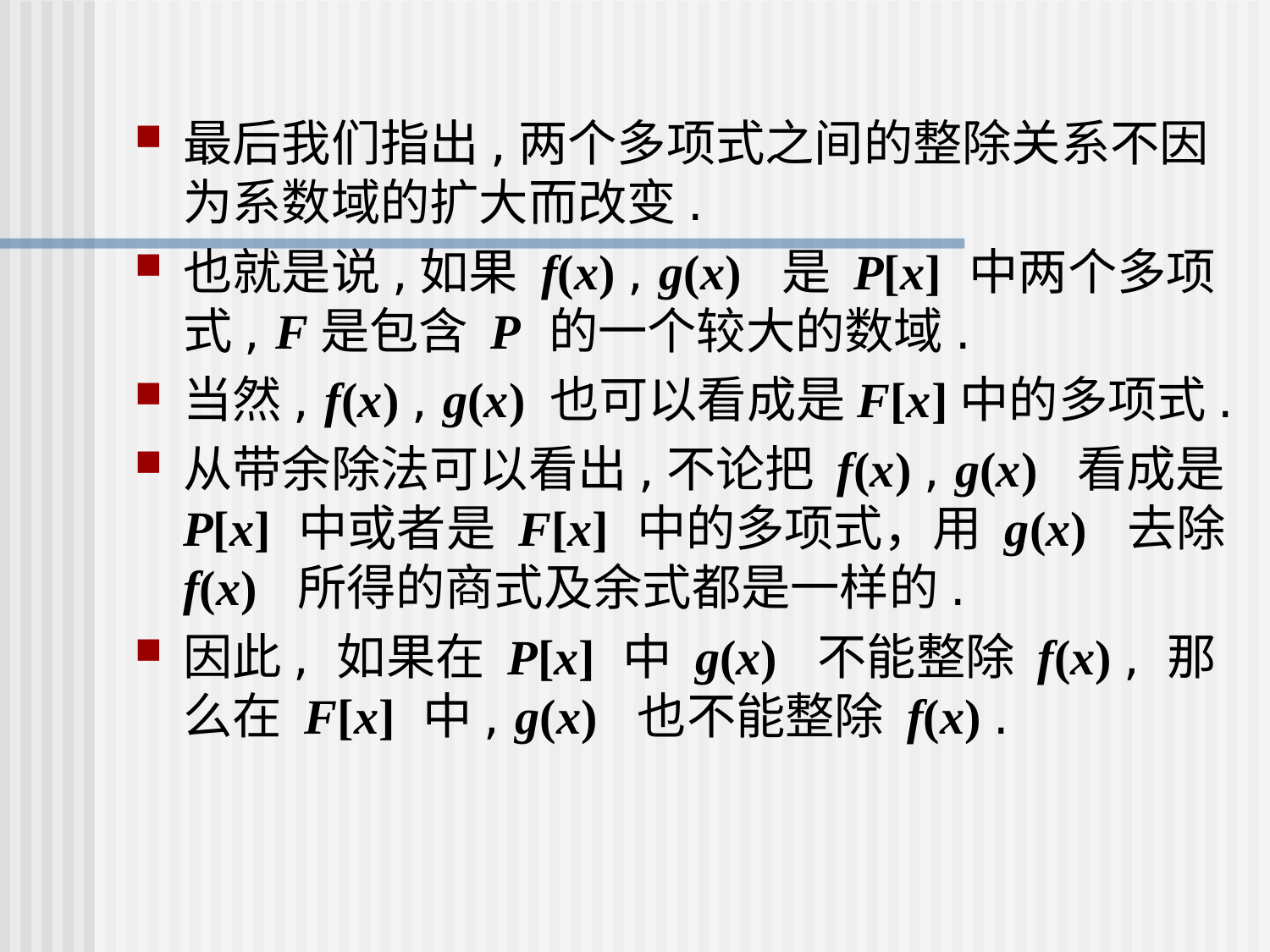

最后我们指出,两个多项式之间的整除关系不因为系数域的扩大而改变.
也就是说,如果 f(x) , g(x)  是 P[x] 中两个多项式, F是包含 P 的一个较大的数域.
当然, f(x) , g(x) 也可以看成是F[x]中的多项式.
从带余除法可以看出,不论把 f(x) , g(x)  看成是 P[x] 中或者是 F[x] 中的多项式，用 g(x)  去除  f(x)  所得的商式及余式都是一样的.
因此, 如果在 P[x] 中 g(x)  不能整除 f(x) , 那么在 F[x] 中, g(x)  也不能整除 f(x) .